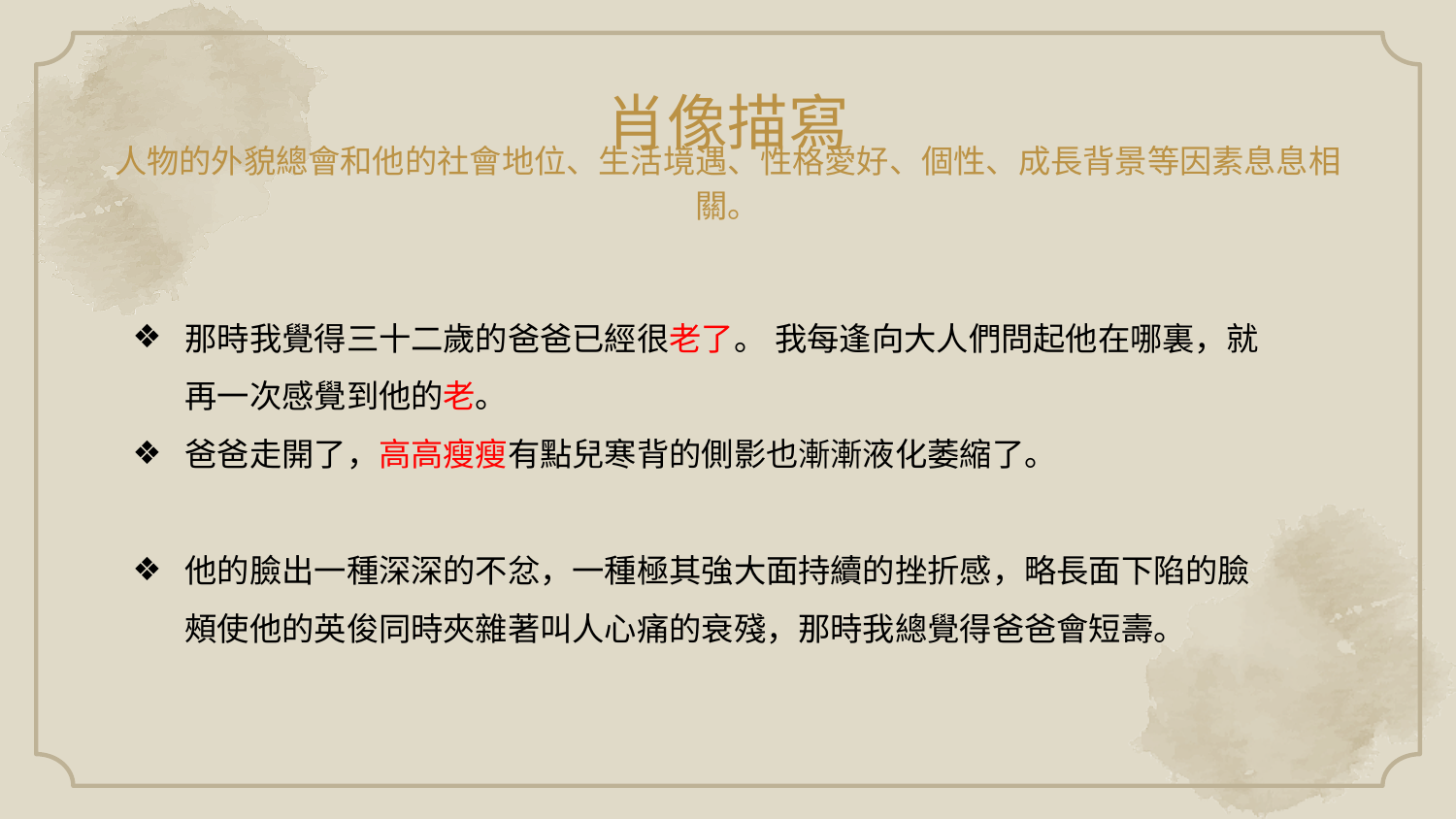

肖像描寫

人物的外貌總會和他的社會地位、生活境遇、性格愛好、個性、成長背景等因素息息相關。

那時我覺得三十二歲的爸爸已經很老了。 我每逢向大人們問起他在哪裏，就再一次感覺到他的老。
爸爸走開了，高高瘦瘦有點兒寒背的側影也漸漸液化萎縮了。

他的臉出一種深深的不忿，一種極其強大面持續的挫折感，略長面下陷的臉頰使他的英俊同時夾雜著叫人心痛的衰殘，那時我總覺得爸爸會短壽。